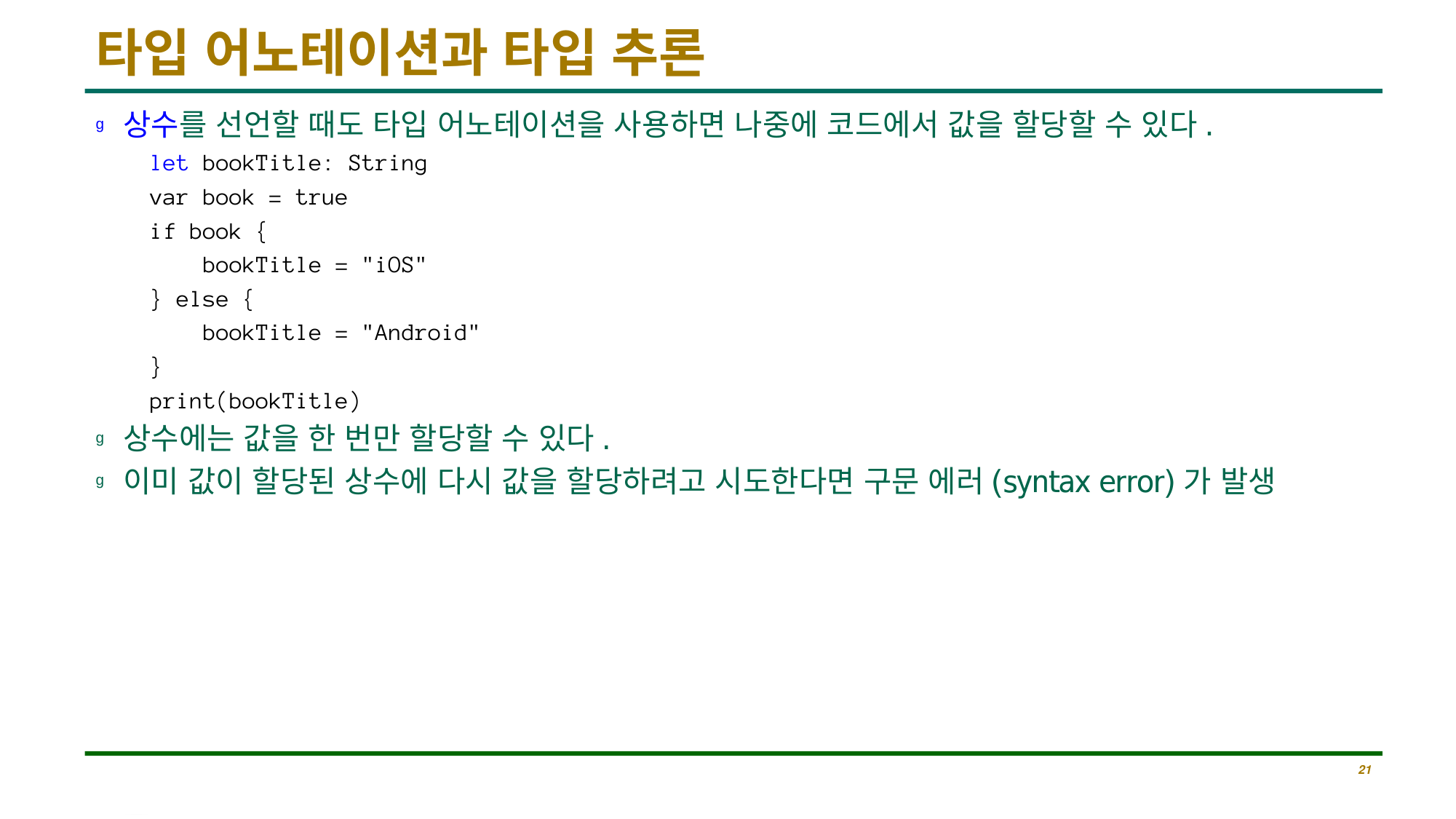

# 타입 어노테이션과 타입 추론
상수를 선언할 때도 타입 어노테이션을 사용하면 나중에 코드에서 값을 할당할 수 있다.
let bookTitle: String
var book = true
if book {
    bookTitle = "iOS"
} else {
    bookTitle = "Android"
}
print(bookTitle)
상수에는 값을 한 번만 할당할 수 있다.
이미 값이 할당된 상수에 다시 값을 할당하려고 시도한다면 구문 에러(syntax error)가 발생